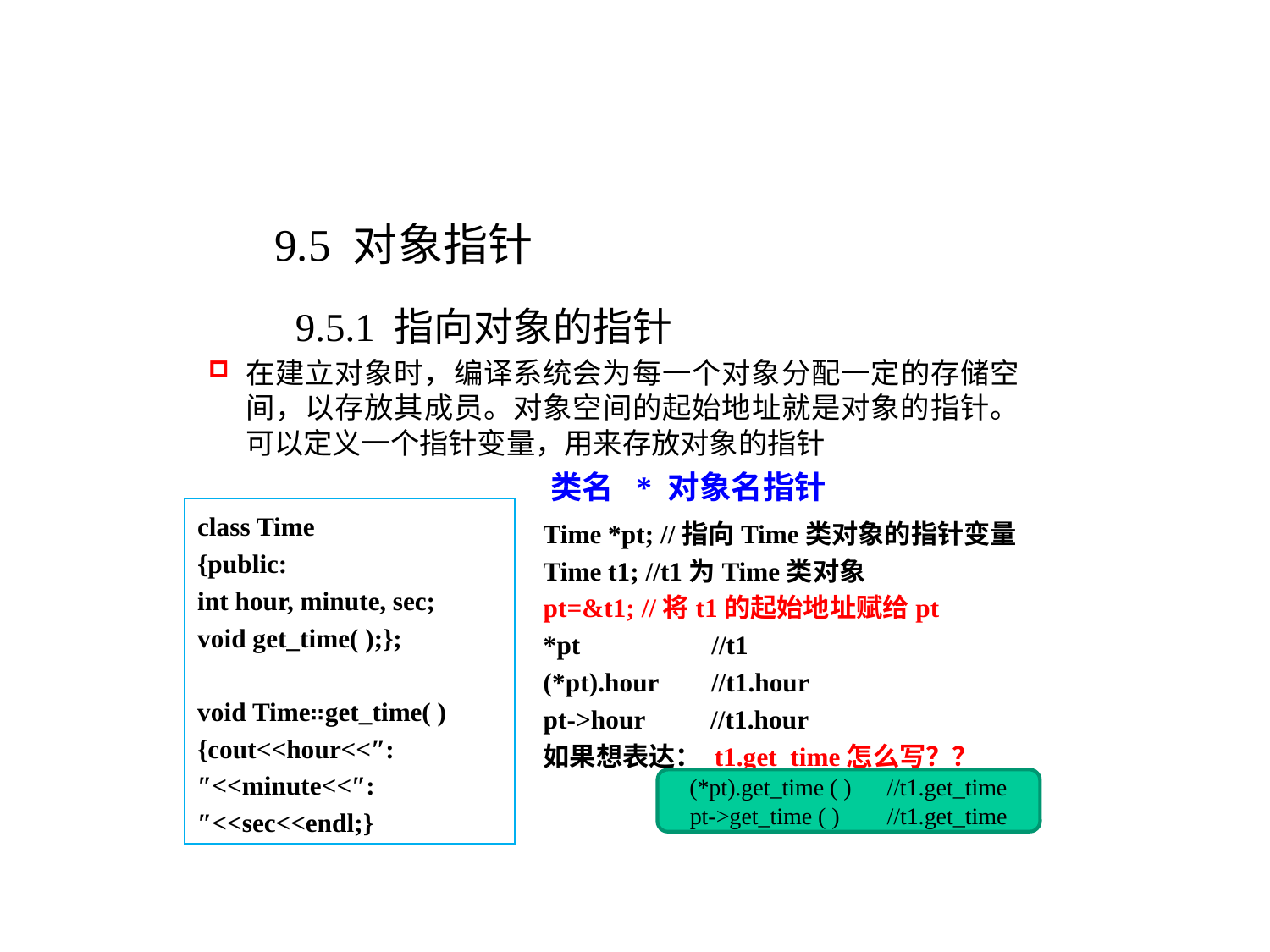

9.5 对象指针
 9.5.1 指向对象的指针
在建立对象时，编译系统会为每一个对象分配一定的存储空间，以存放其成员。对象空间的起始地址就是对象的指针。可以定义一个指针变量，用来存放对象的指针
类名  * 对象名指针
class Time
{public:
int hour, minute, sec;
void get_time( );};

void Time∷get_time( )
{cout<<hour<<″:″<<minute<<″:″<<sec<<endl;}
Time *pt; //指向Time类对象的指针变量
Time t1; //t1为Time类对象
pt=&t1; //将t1的起始地址赋给pt
*pt                    //t1
(*pt).hour        //t1.hour
pt->hour          //t1.hour
如果想表达： t1.get_time怎么写？？
(*pt).get_time ( )      //t1.get_time
pt->get_time ( )        //t1.get_time